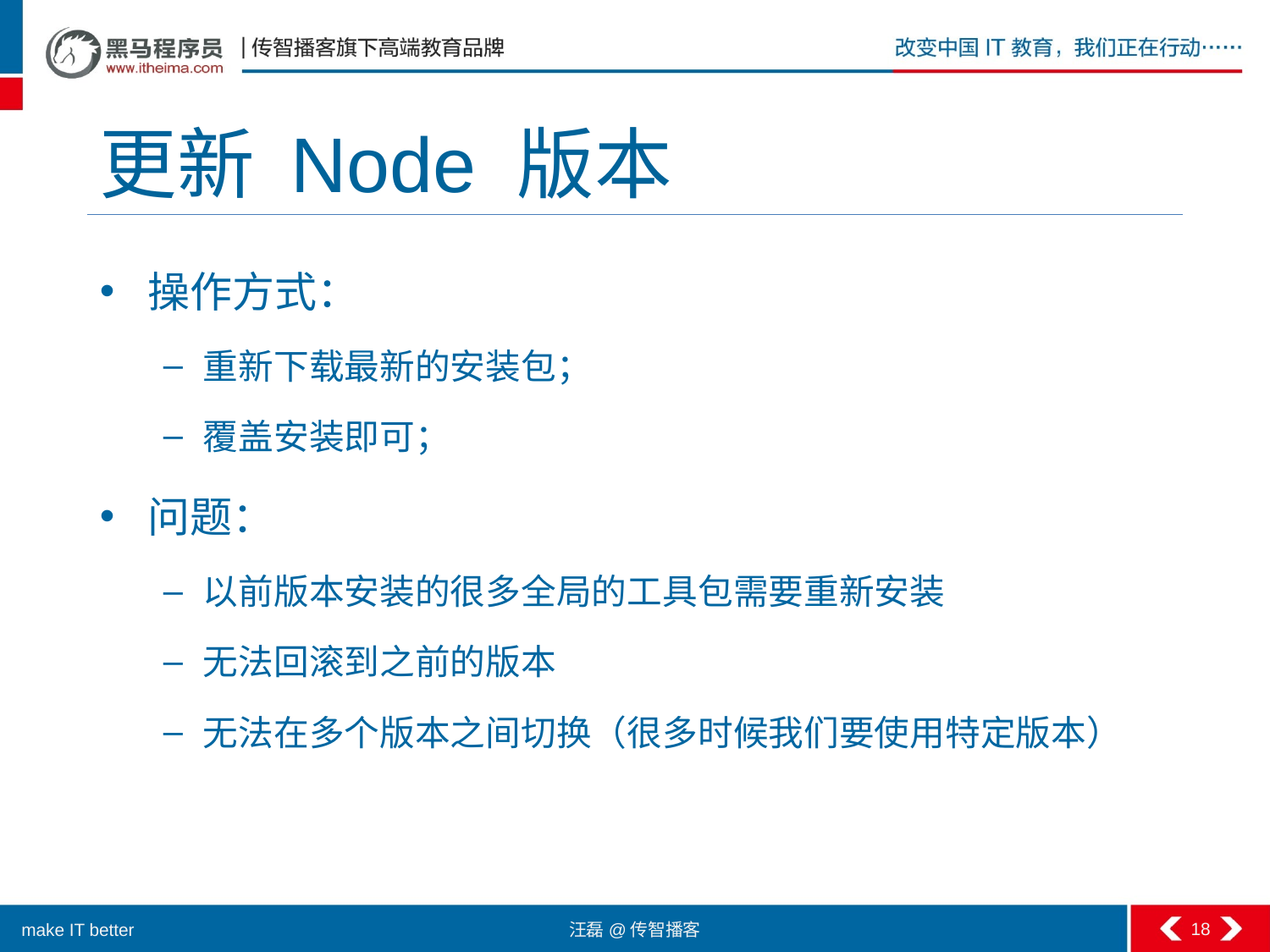

# 更新 Node 版本
操作方式：
重新下载最新的安装包；
覆盖安装即可；
问题：
以前版本安装的很多全局的工具包需要重新安装
无法回滚到之前的版本
无法在多个版本之间切换（很多时候我们要使用特定版本）
18
汪磊@传智播客
make IT better